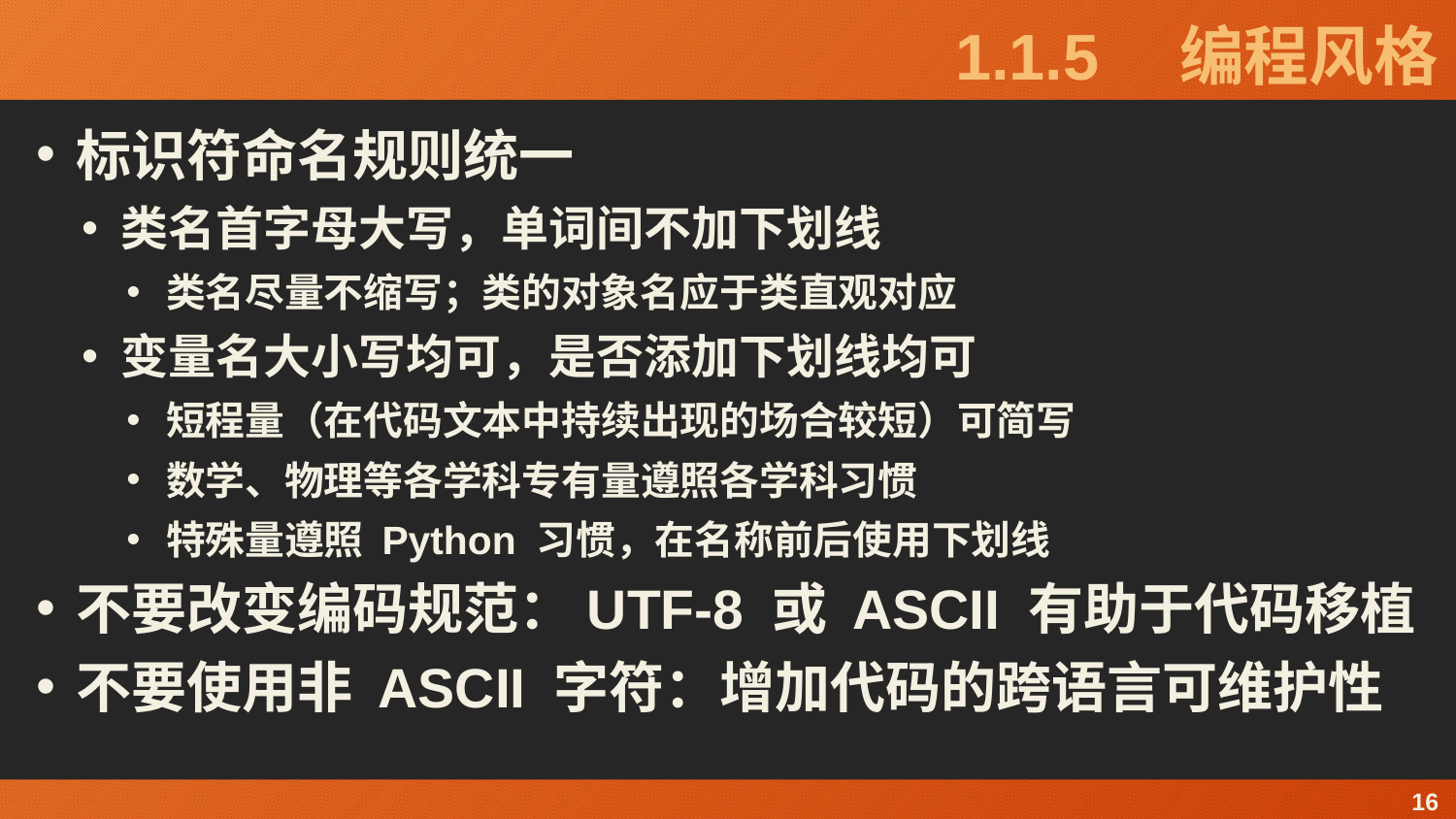

# 1.1.5　编程风格
标识符命名规则统一
类名首字母大写，单词间不加下划线
类名尽量不缩写；类的对象名应于类直观对应
变量名大小写均可，是否添加下划线均可
短程量（在代码文本中持续出现的场合较短）可简写
数学、物理等各学科专有量遵照各学科习惯
特殊量遵照 Python 习惯，在名称前后使用下划线
不要改变编码规范：UTF-8 或 ASCII 有助于代码移植
不要使用非 ASCII 字符：增加代码的跨语言可维护性
16